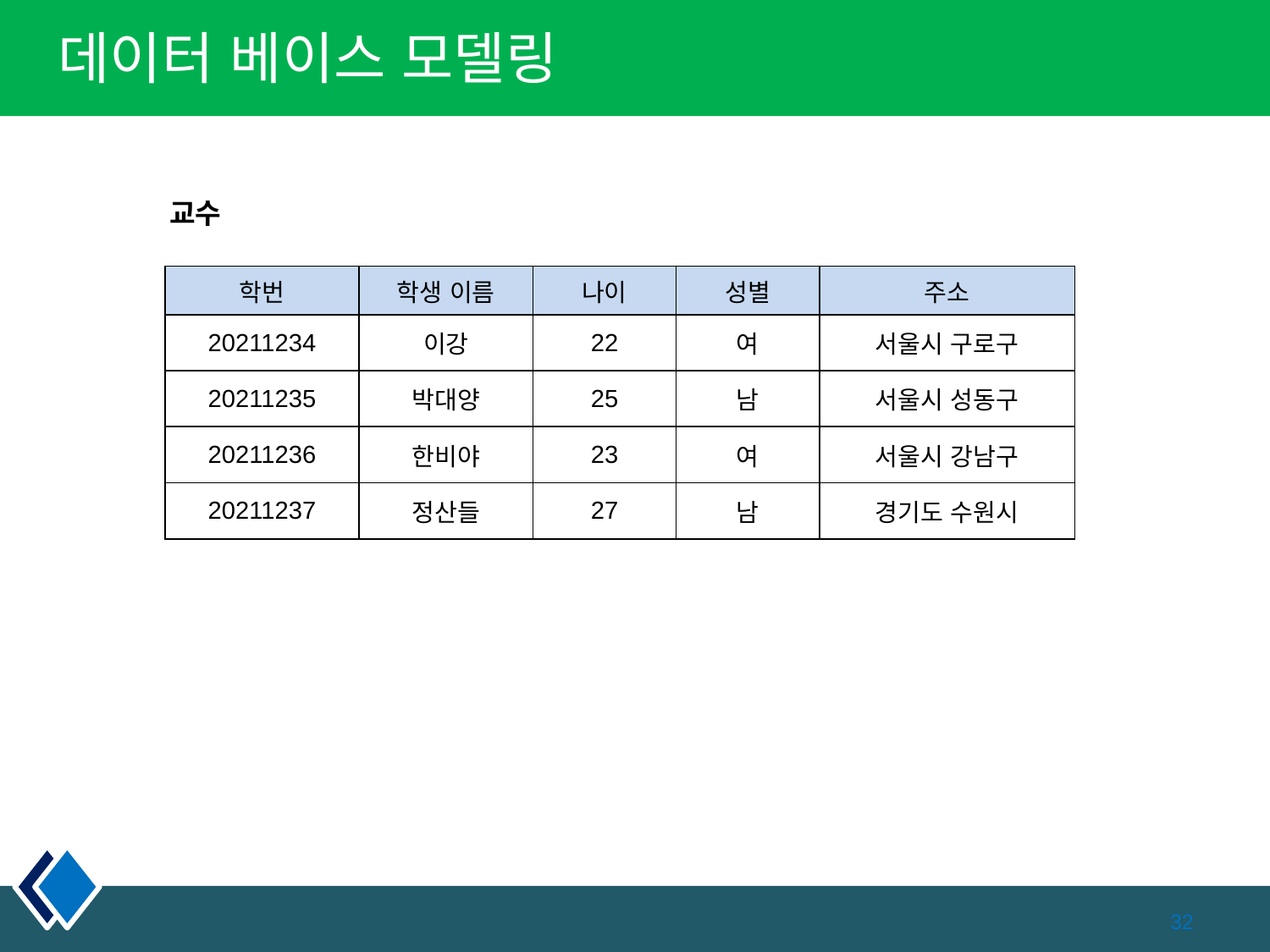

# 데이터 베이스 모델링
교수
| 학번 | 학생 이름 | 나이 | 성별 | 주소 |
| --- | --- | --- | --- | --- |
| 20211234 | 이강 | 22 | 여 | 서울시 구로구 |
| 20211235 | 박대양 | 25 | 남 | 서울시 성동구 |
| 20211236 | 한비야 | 23 | 여 | 서울시 강남구 |
| 20211237 | 정산들 | 27 | 남 | 경기도 수원시 |
32